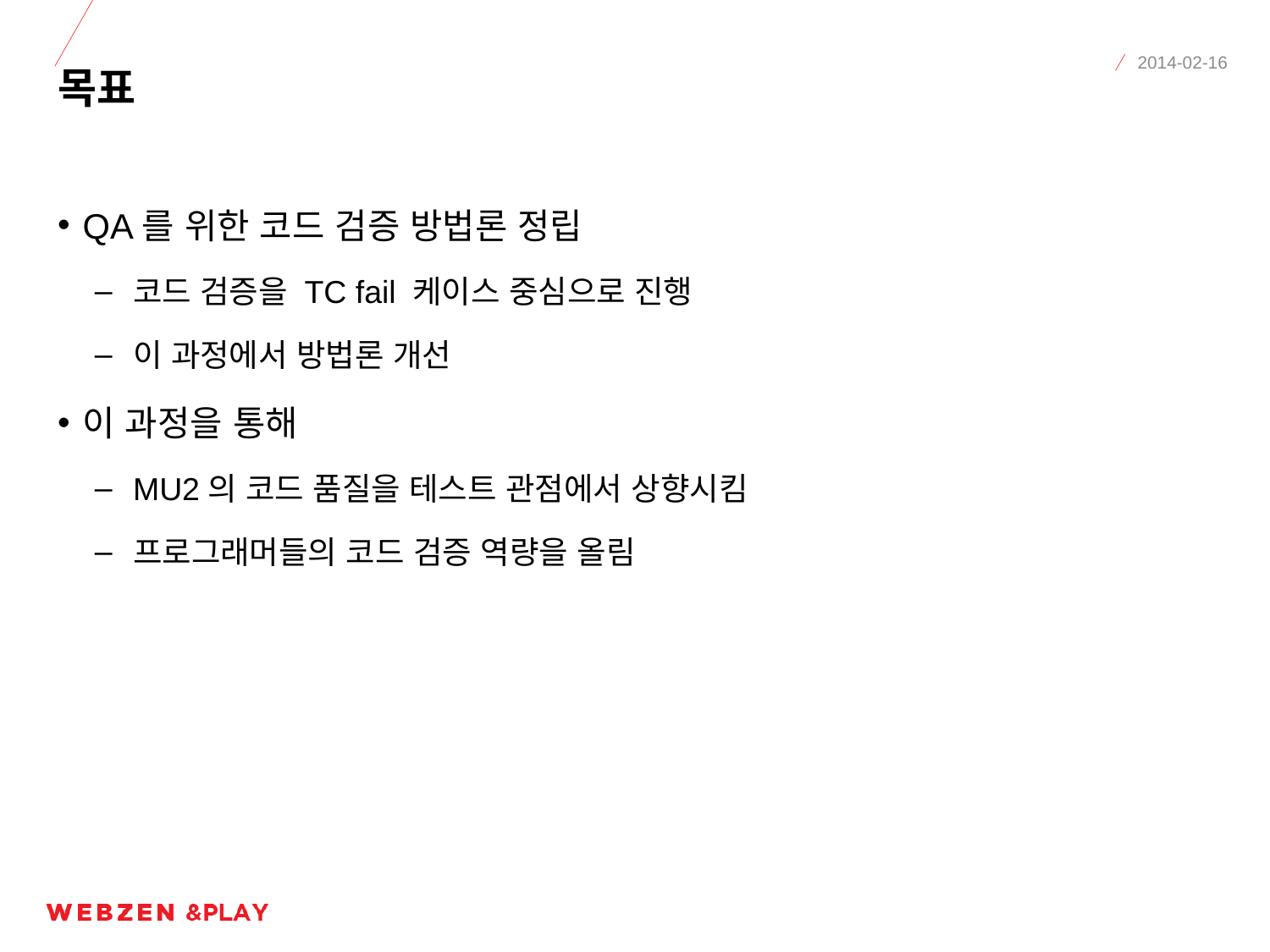

# 목표
2014-02-16
QA를 위한 코드 검증 방법론 정립
코드 검증을 TC fail 케이스 중심으로 진행
이 과정에서 방법론 개선
이 과정을 통해
MU2의 코드 품질을 테스트 관점에서 상향시킴
프로그래머들의 코드 검증 역량을 올림